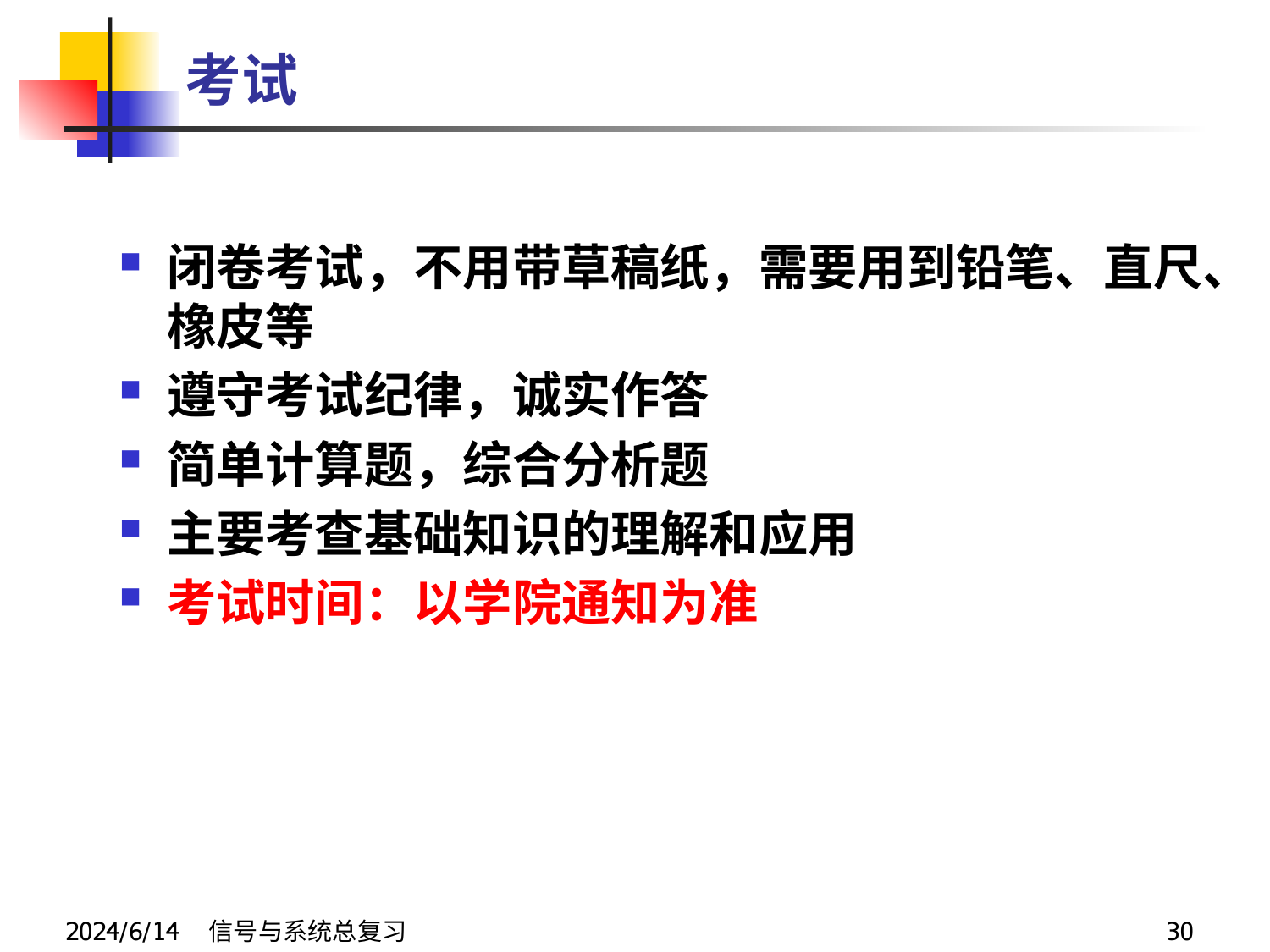

考试
闭卷考试，不用带草稿纸，需要用到铅笔、直尺、橡皮等
遵守考试纪律，诚实作答
简单计算题，综合分析题
主要考查基础知识的理解和应用
考试时间：以学院通知为准
2024/6/14   信号与系统总复习
30